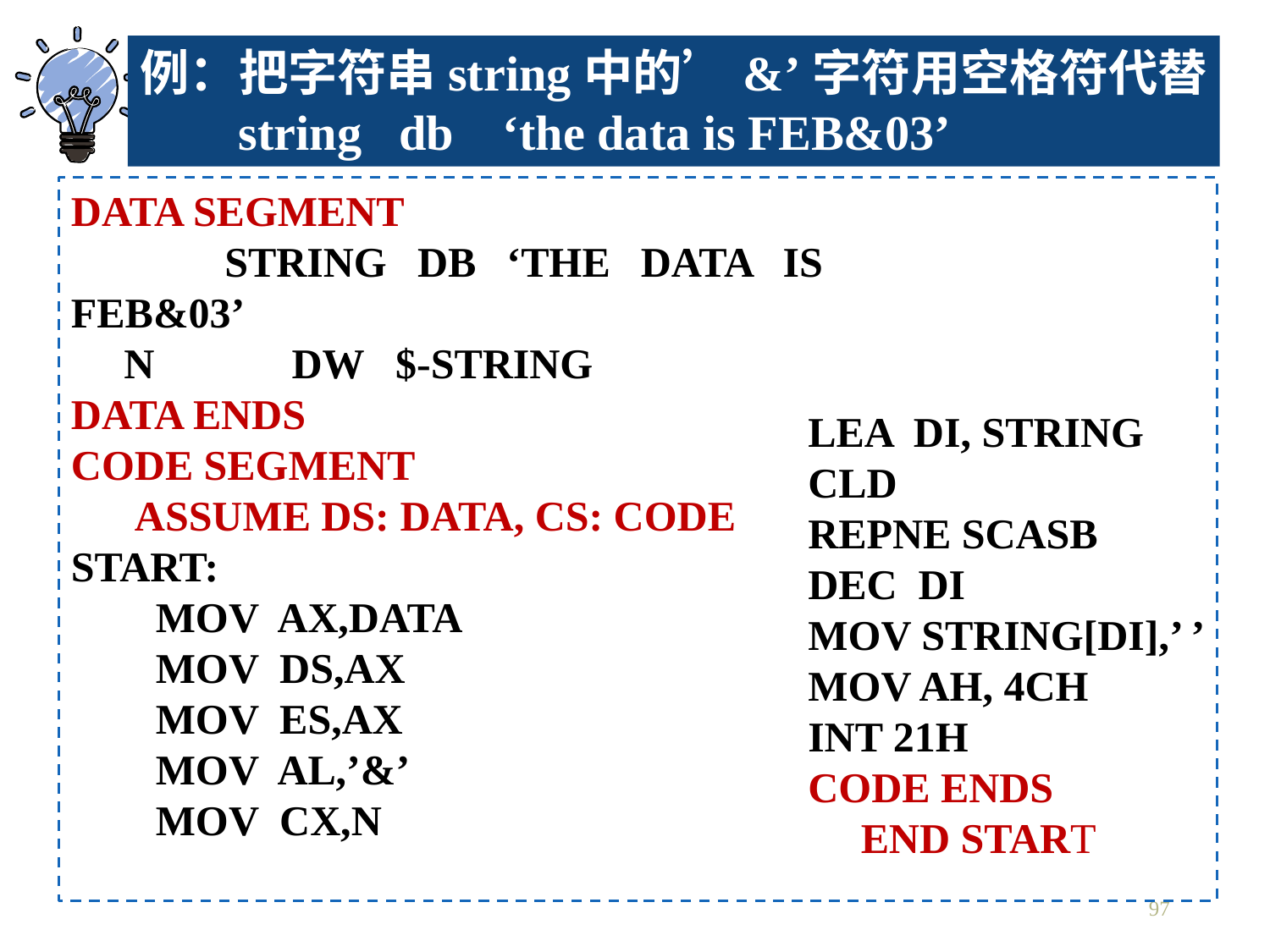

例：把字符串string中的’&’字符用空格符代替
        string   db    ‘the data is FEB&03’

data segment
     string db ‘the data is FEB&03’
     N             dw   $-string
data ends
code segment
      assume ds: data, cs: code
start:
        mov  ax,data
        mov  ds,ax
        mov  es,ax
        mov  al,’&’
        mov  cx,N

lea  di, string
cld
repne scasb
dec  di
mov string[di],’ ’
mov ah, 4ch
int 21h
code ends
     end start
97